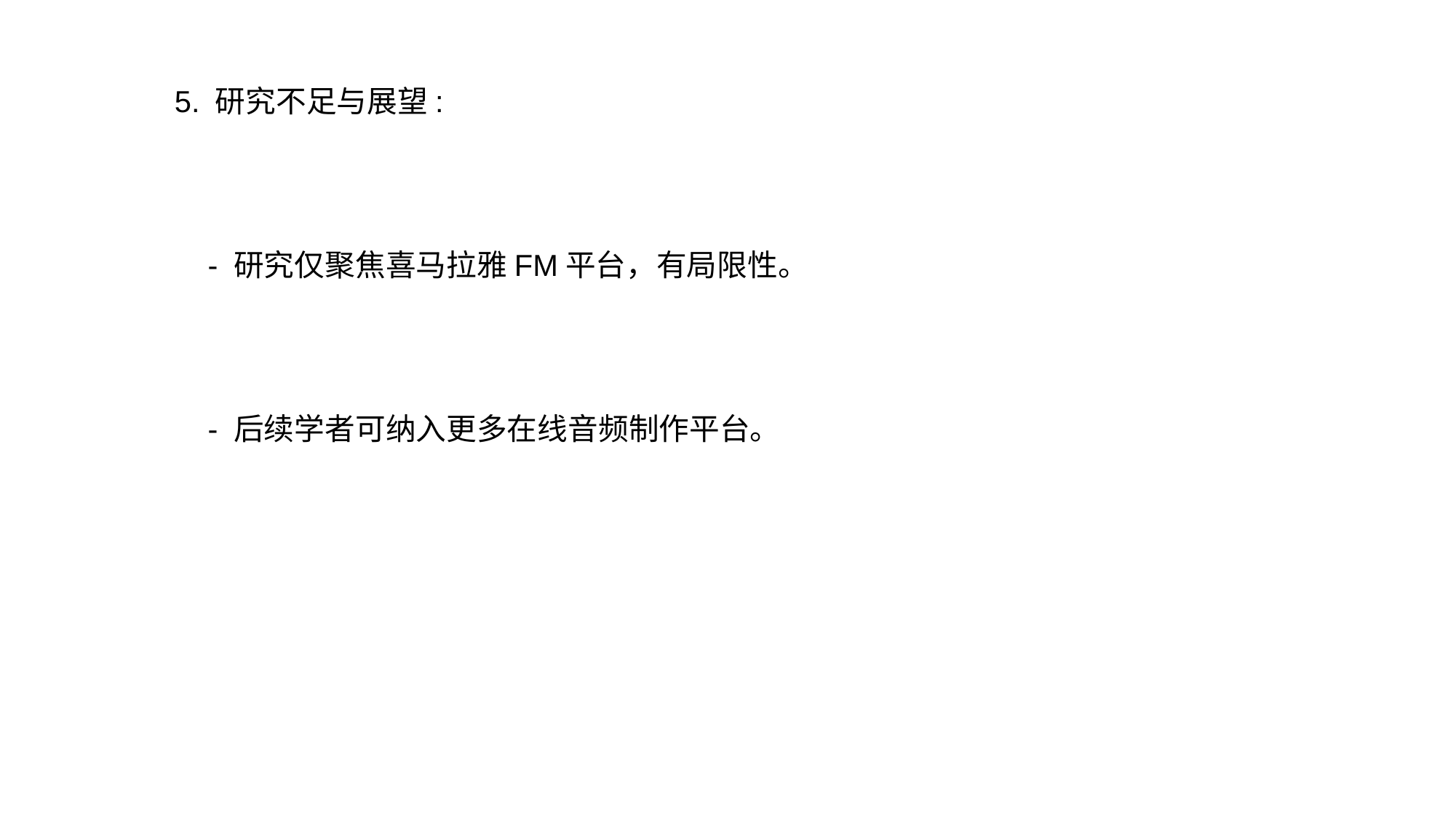

5. 研究不足与展望:

    - 研究仅聚焦喜马拉雅FM平台，有局限性。
    - 后续学者可纳入更多在线音频制作平台。